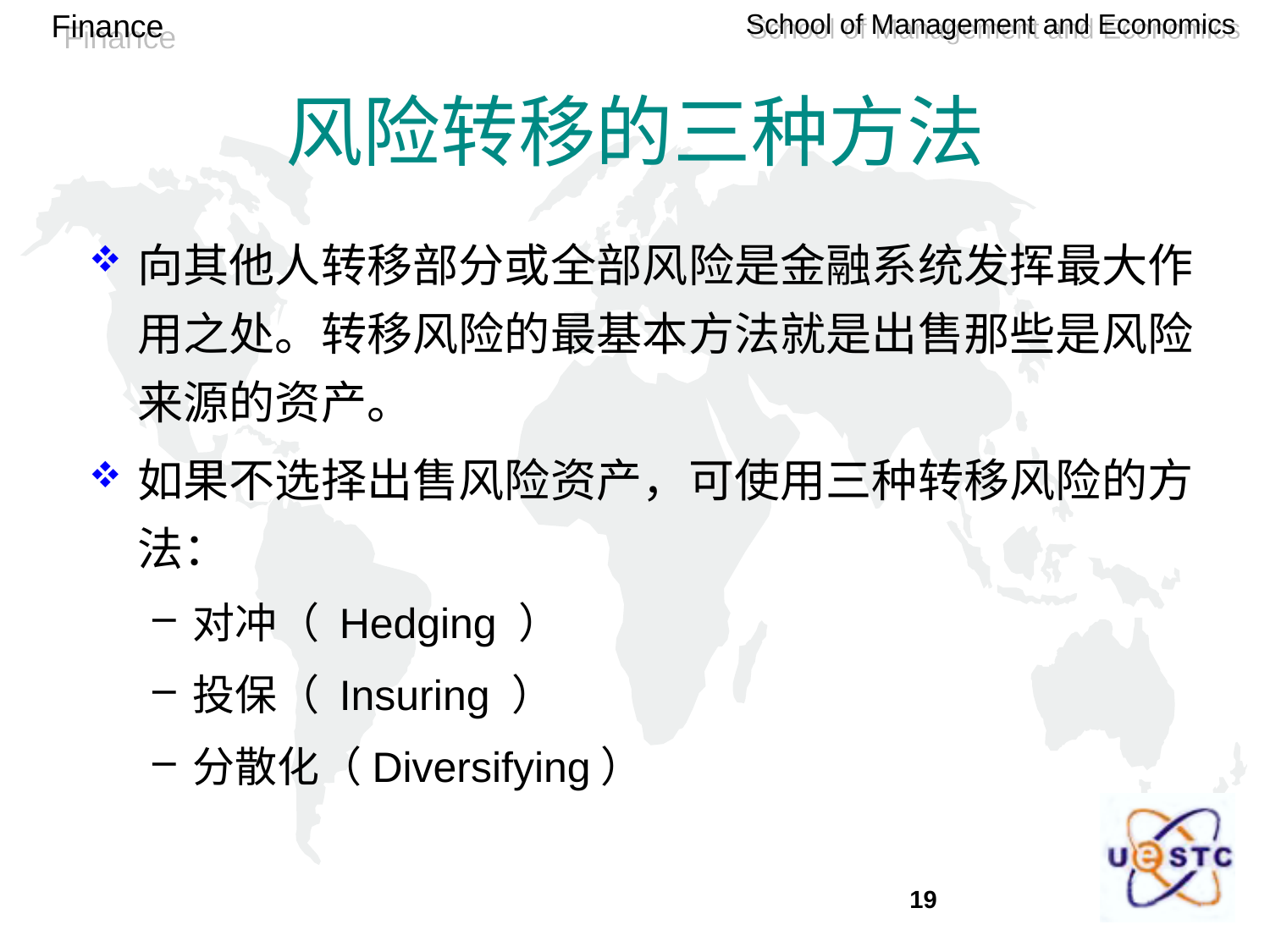

# 风险转移的三种方法
向其他人转移部分或全部风险是金融系统发挥最大作用之处。转移风险的最基本方法就是出售那些是风险来源的资产。
如果不选择出售风险资产，可使用三种转移风险的方法：
对冲（ Hedging ）
投保（ Insuring ）
分散化（Diversifying）